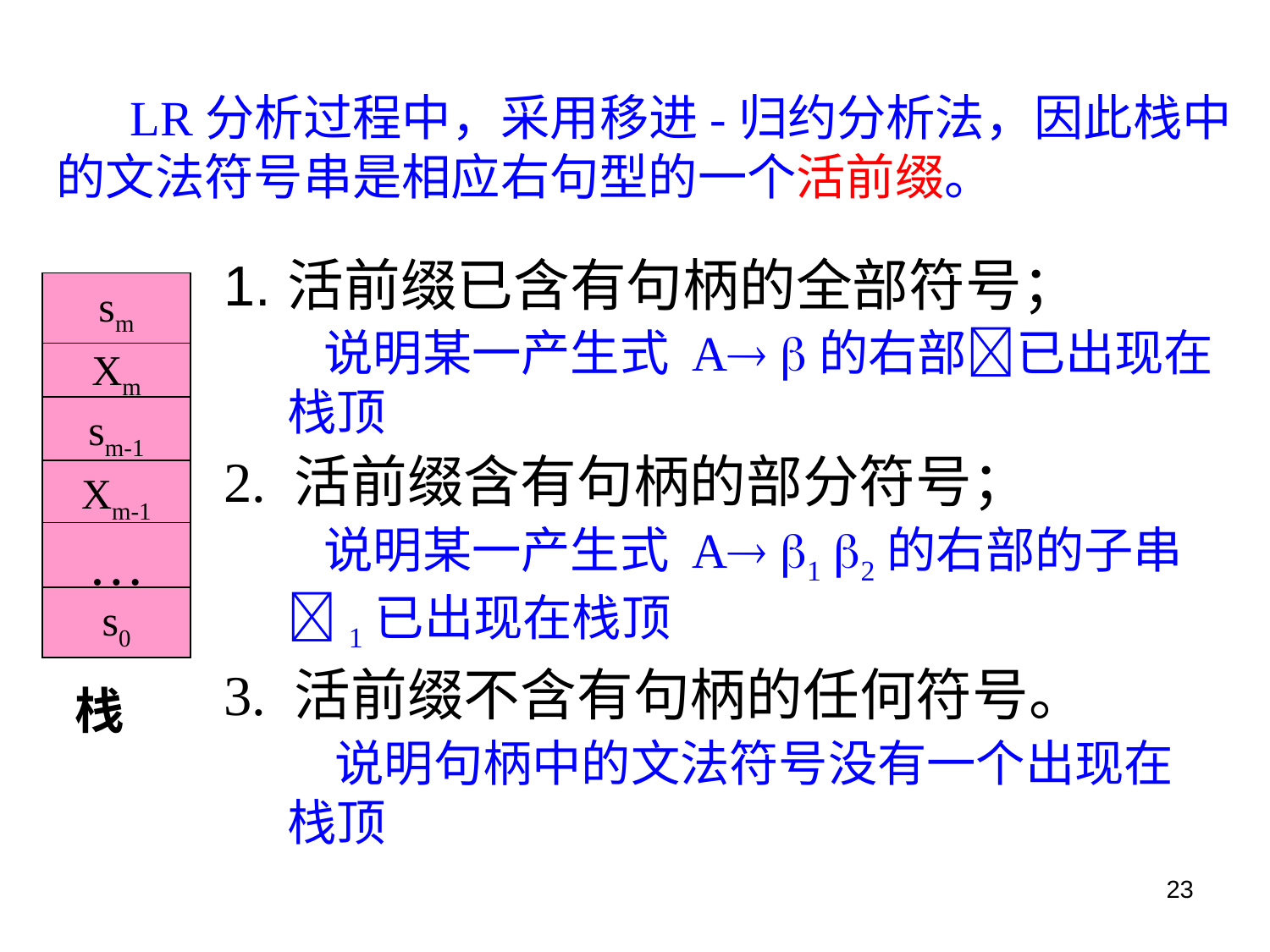

LR分析过程中，采用移进-归约分析法，因此栈中
的文法符号串是相应右句型的一个活前缀。
活前缀已含有句柄的全部符号；
        说明某一产生式 A→ β的右部β已出现在栈顶
2. 活前缀含有句柄的部分符号；
        说明某一产生式 A→ β1 β2的右部的子串β1已出现在栈顶
3. 活前缀不含有句柄的任何符号。
         说明句柄中的文法符号没有一个出现在栈顶
sm
Xm
sm-1
Xm-1
…
s0
栈

23